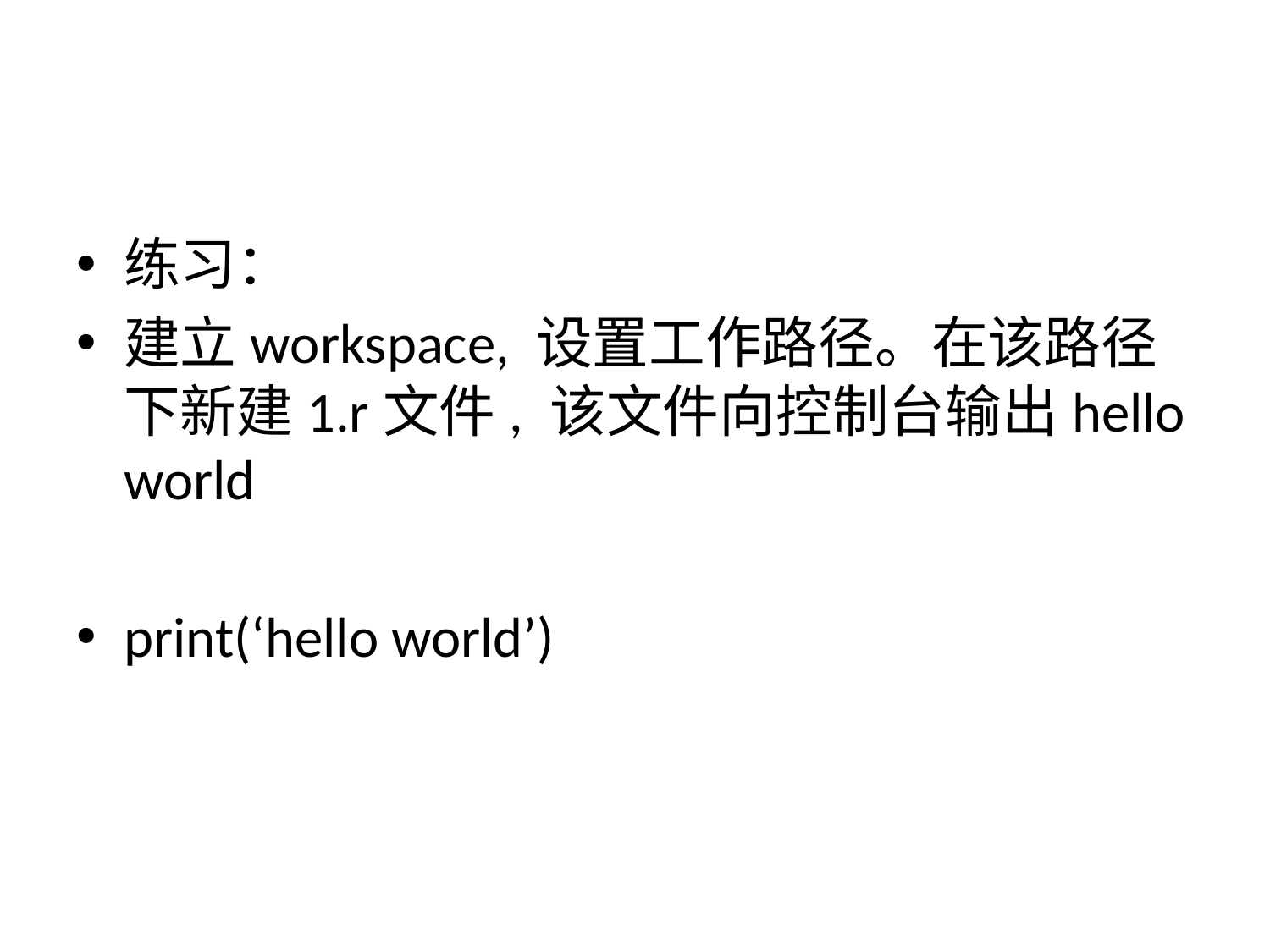

#
练习：
建立workspace, 设置工作路径。在该路径下新建1.r文件, 该文件向控制台输出hello world

print(‘hello world’)